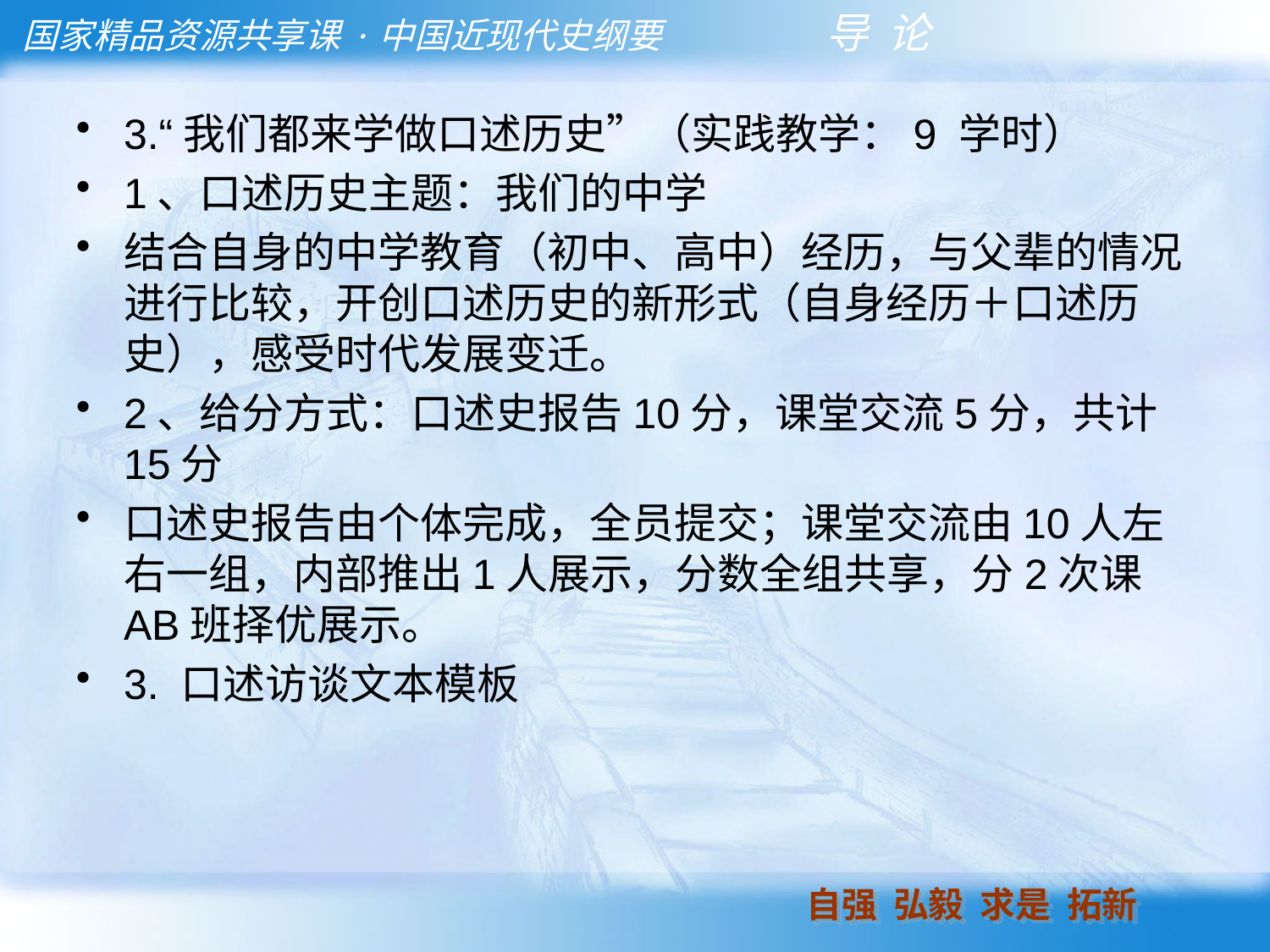

3.“我们都来学做口述历史”（实践教学：9 学时）
1、口述历史主题：我们的中学
结合自身的中学教育（初中、高中）经历，与父辈的情况进行比较，开创口述历史的新形式（自身经历＋口述历史），感受时代发展变迁。
2、给分方式：口述史报告10分，课堂交流5分，共计15分
口述史报告由个体完成，全员提交；课堂交流由10人左右一组，内部推出1人展示，分数全组共享，分2次课AB班择优展示。
3. 口述访谈文本模板